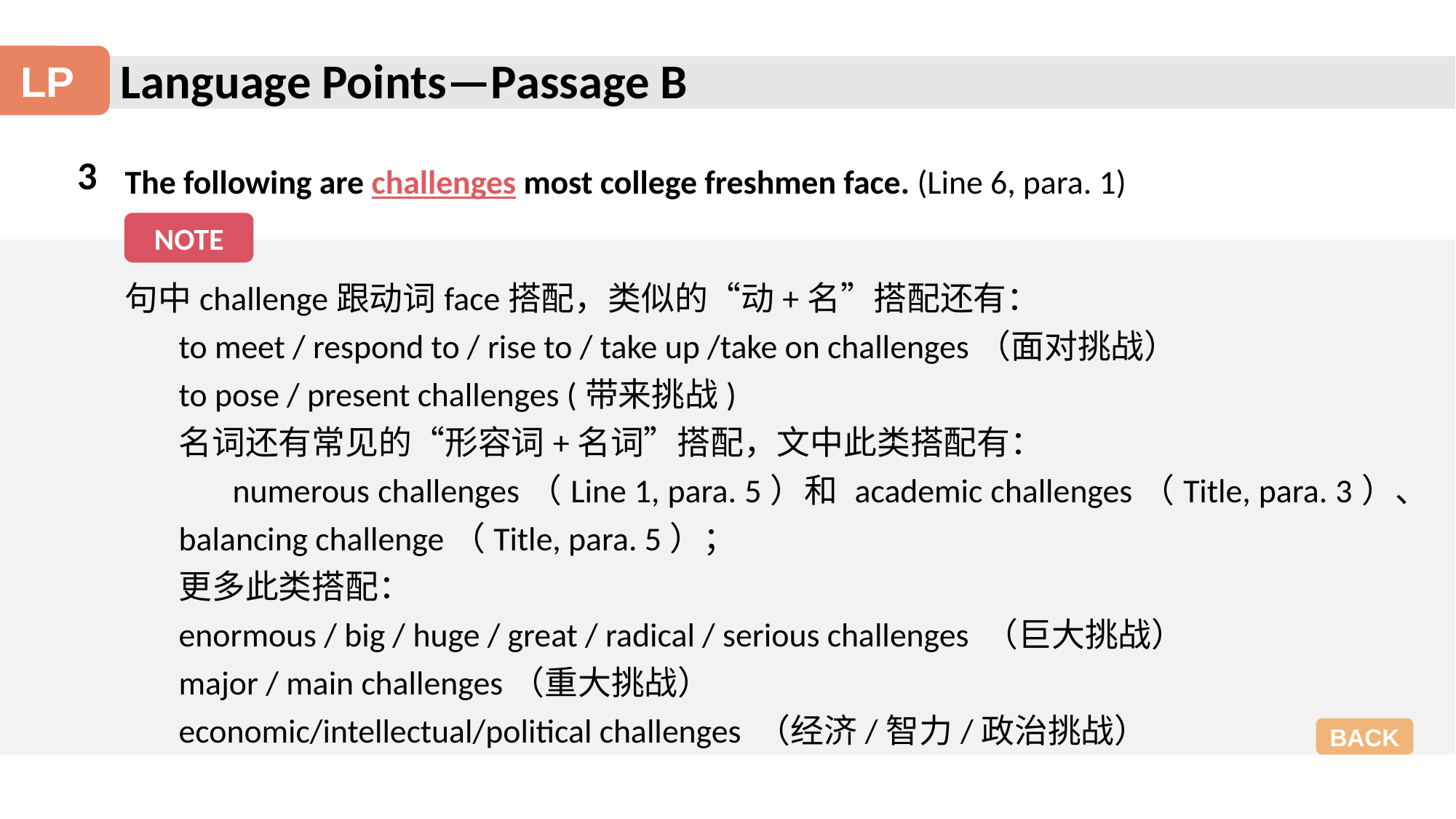

Language Points—Passage B
LP

3
The following are challenges most college freshmen face. (Line 6, para. 1)
NOTE

句中challenge跟动词face搭配，类似的“动+名”搭配还有：
to meet / respond to / rise to / take up /take on challenges（面对挑战）
to pose / present challenges (带来挑战)
名词还有常见的“形容词+名词”搭配，文中此类搭配有：
numerous challenges（Line 1, para. 5）和 academic challenges（Title, para. 3）、balancing challenge（Title, para. 5）；
更多此类搭配：
enormous / big / huge / great / radical / serious challenges （巨大挑战）
major / main challenges（重大挑战）
economic/intellectual/political challenges （经济/智力/政治挑战）
BACK